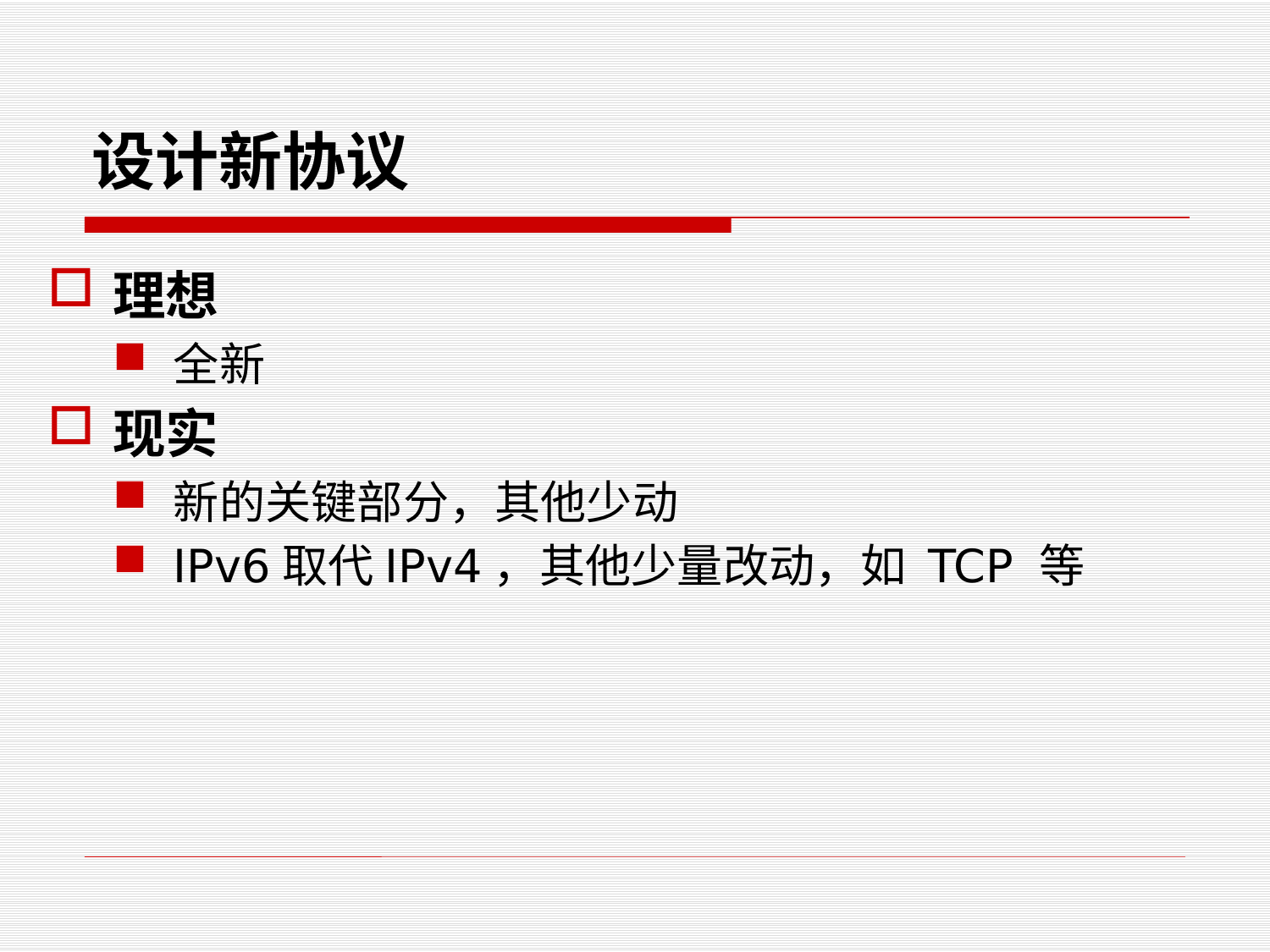

设计新协议
理想
全新
现实
新的关键部分，其他少动
IPv6取代IPv4，其他少量改动，如 TCP 等